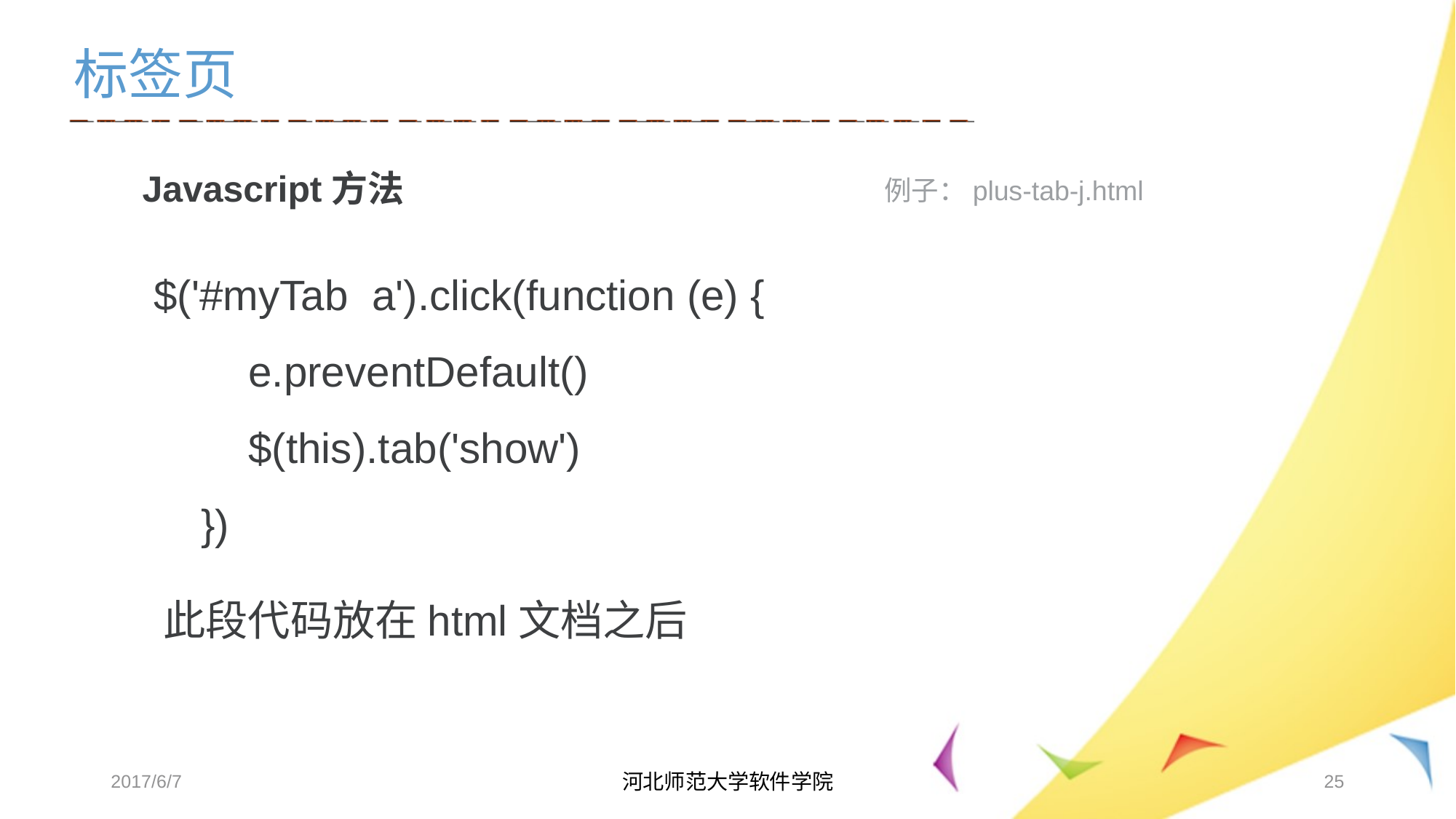

标签页
Javascript方法
例子：plus-tab-j.html
$('#myTab  a').click(function (e) {
        e.preventDefault()
        $(this).tab('show')
    })
此段代码放在html文档之后
2017/6/7
河北师范大学软件学院
25